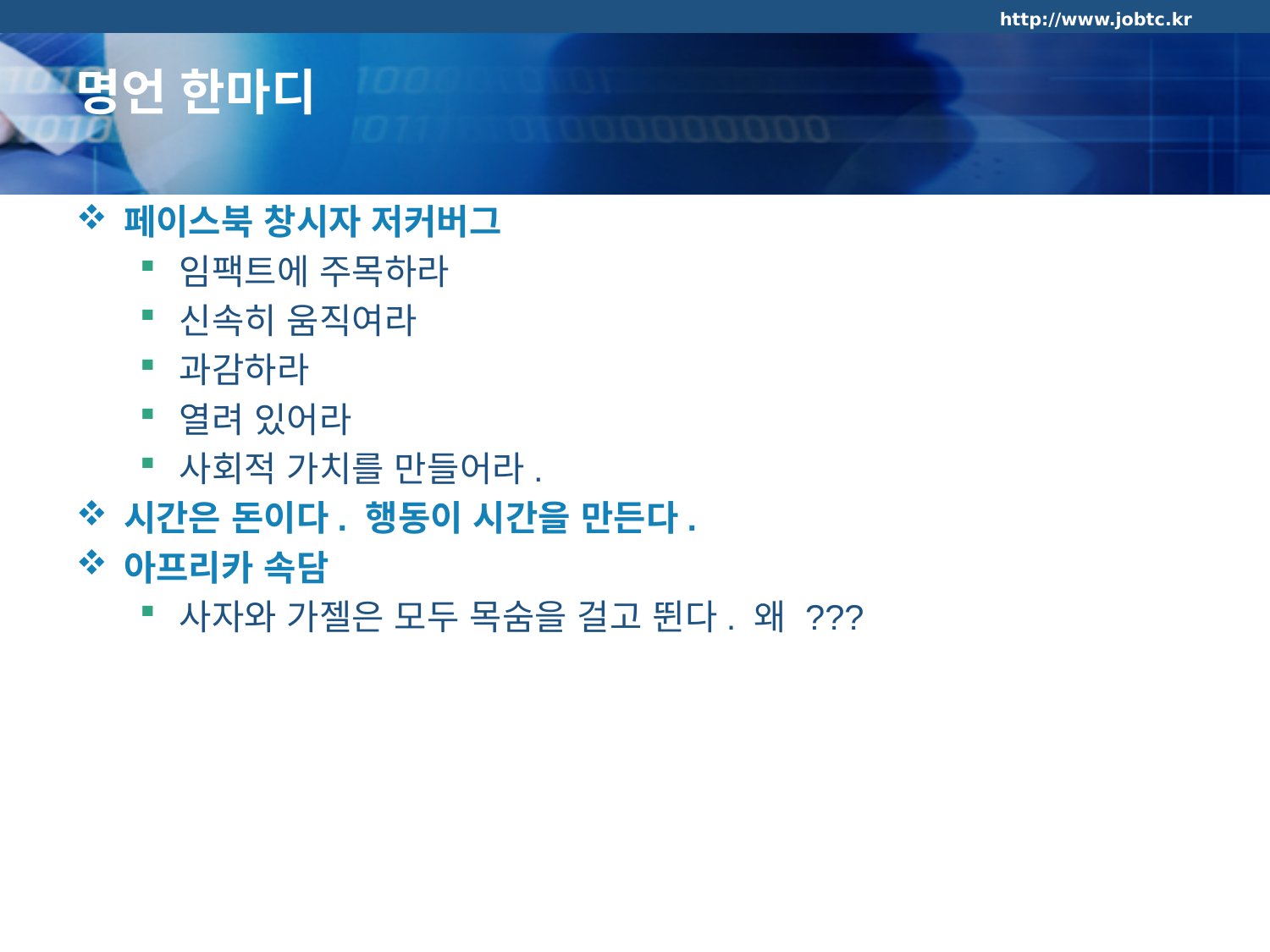

명언 한마디
페이스북 창시자 저커버그
임팩트에 주목하라
신속히 움직여라
과감하라
열려 있어라
사회적 가치를 만들어라.
시간은 돈이다. 행동이 시간을 만든다.
아프리카 속담
사자와 가젤은 모두 목숨을 걸고 뛴다. 왜 ???